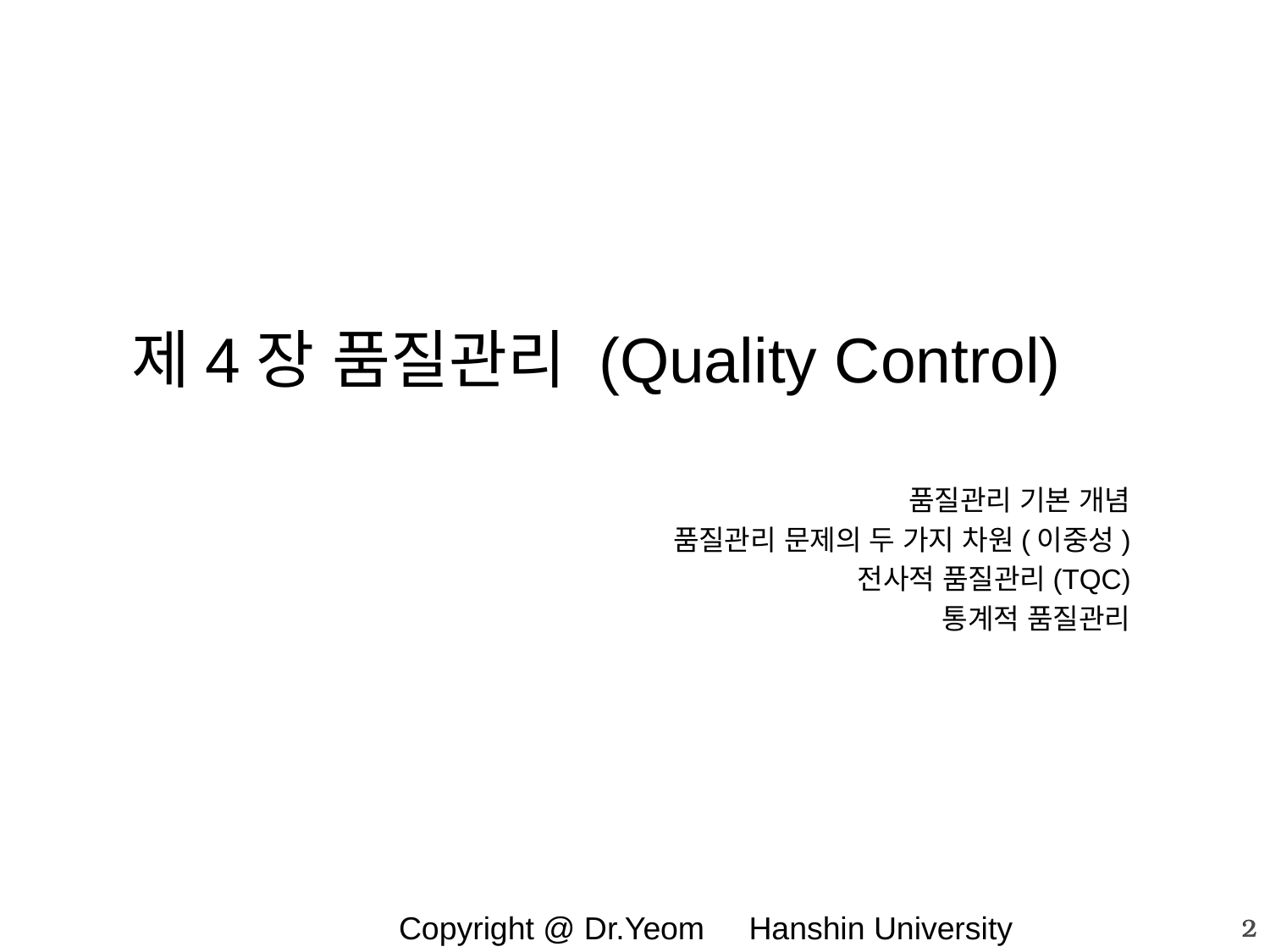

# 제4장 품질관리 (Quality Control)
품질관리 기본 개념
품질관리 문제의 두 가지 차원(이중성)
전사적 품질관리(TQC)
통계적 품질관리
2